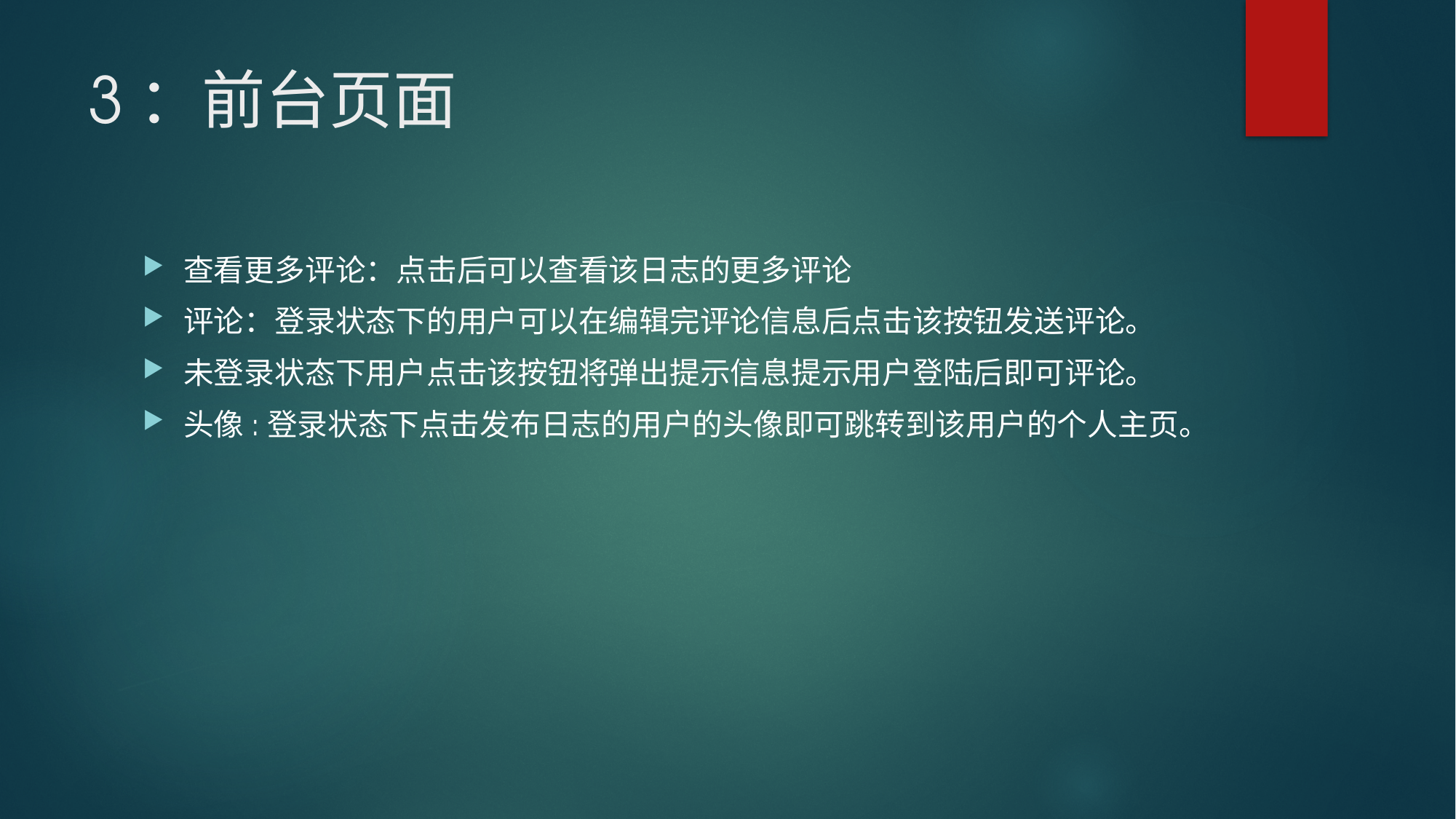

# 3：前台页面
查看更多评论：点击后可以查看该日志的更多评论
评论：登录状态下的用户可以在编辑完评论信息后点击该按钮发送评论。
未登录状态下用户点击该按钮将弹出提示信息提示用户登陆后即可评论。
头像:登录状态下点击发布日志的用户的头像即可跳转到该用户的个人主页。